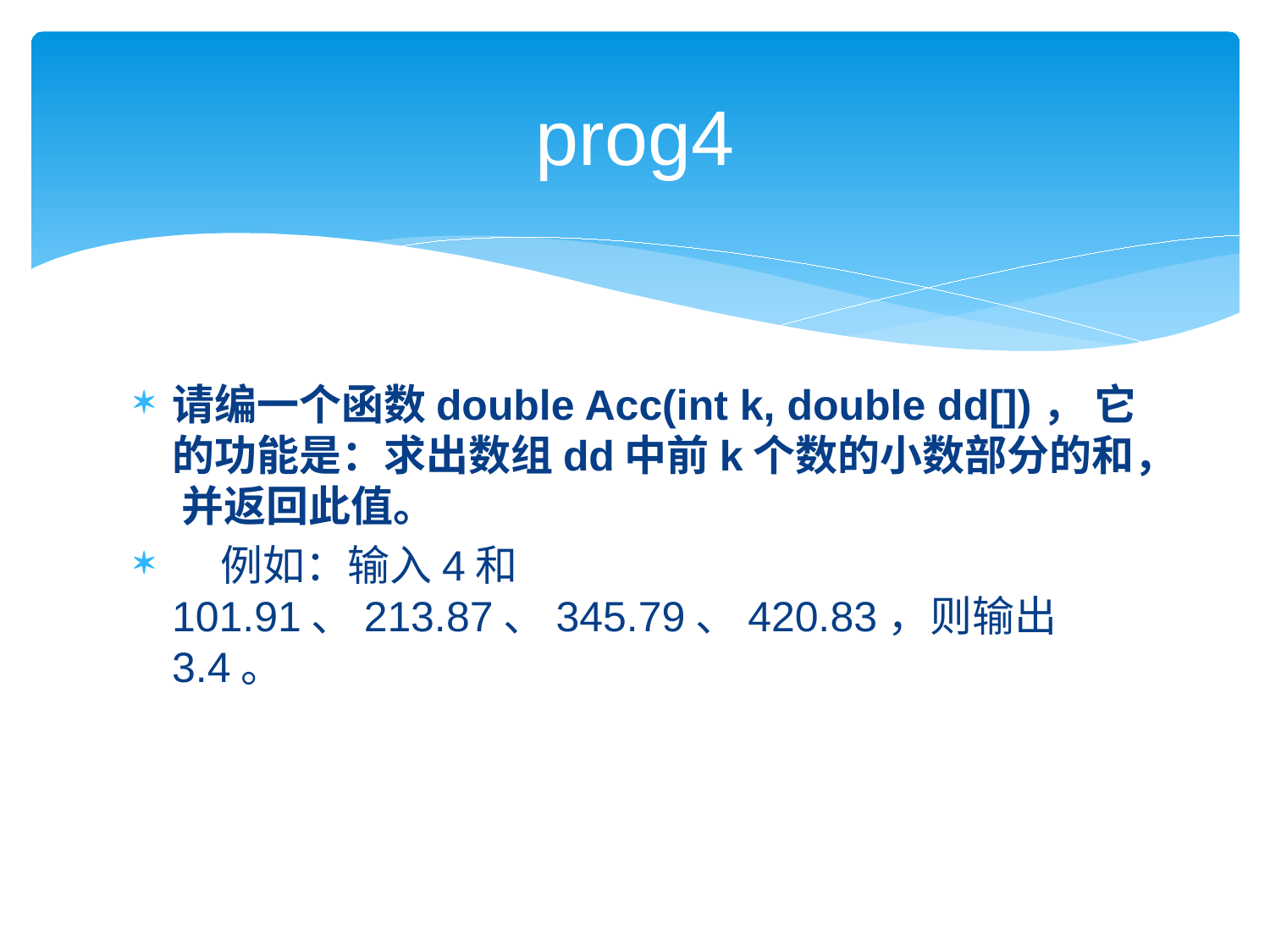

# prog4
请编一个函数double Acc(int k, double dd[])， 它的功能是：求出数组dd中前k个数的小数部分的和， 并返回此值。
    例如：输入4和101.91、213.87、345.79、420.83，则输出3.4。